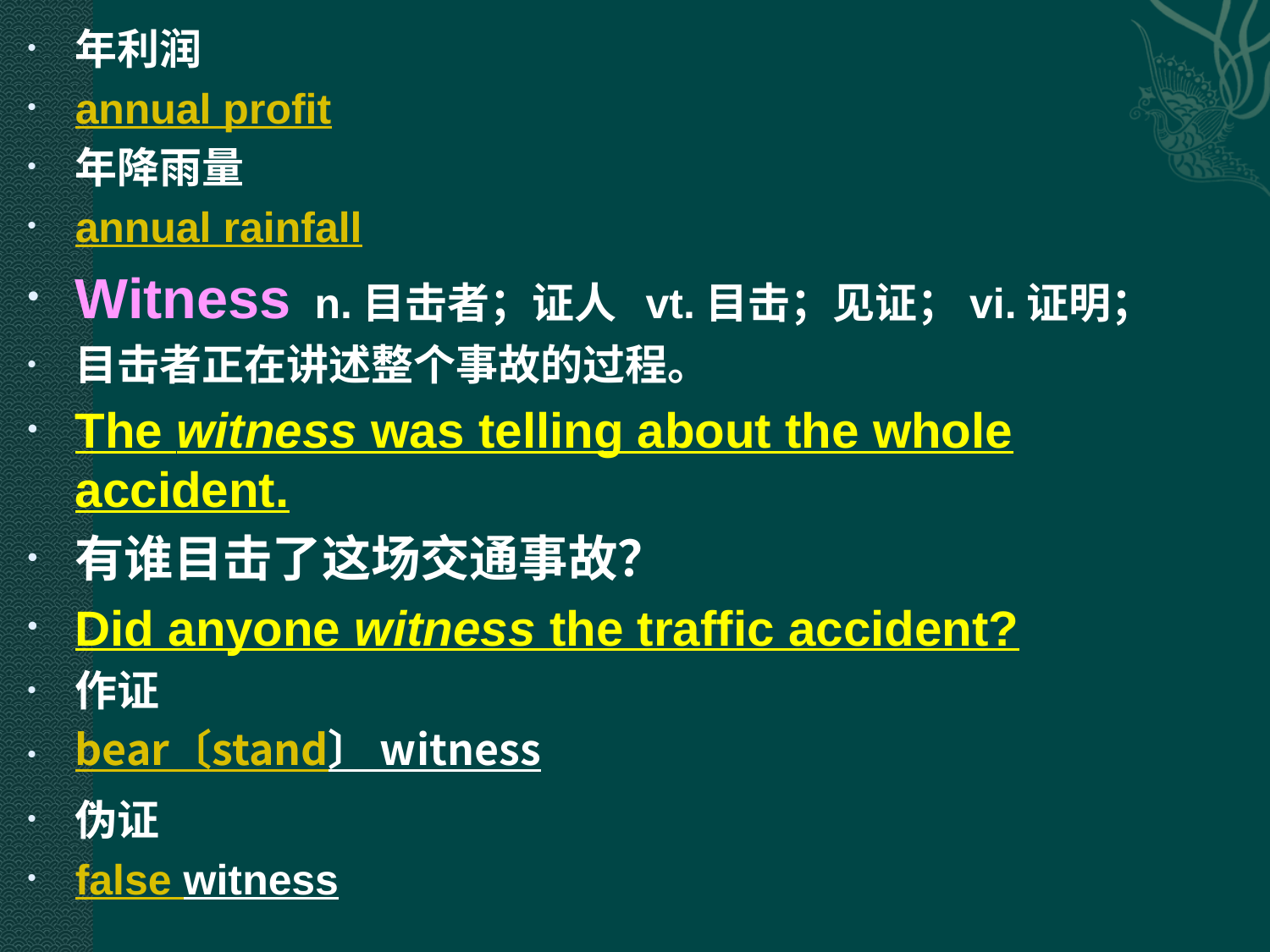

年利润
annual profit
年降雨量
annual rainfall
Witness  n.目击者；证人  vt.目击；见证；vi.证明；
目击者正在讲述整个事故的过程。
The witness was telling about the whole accident.
有谁目击了这场交通事故？
Did anyone witness the traffic accident?
作证
bear〔stand〕 witness
伪证
false witness